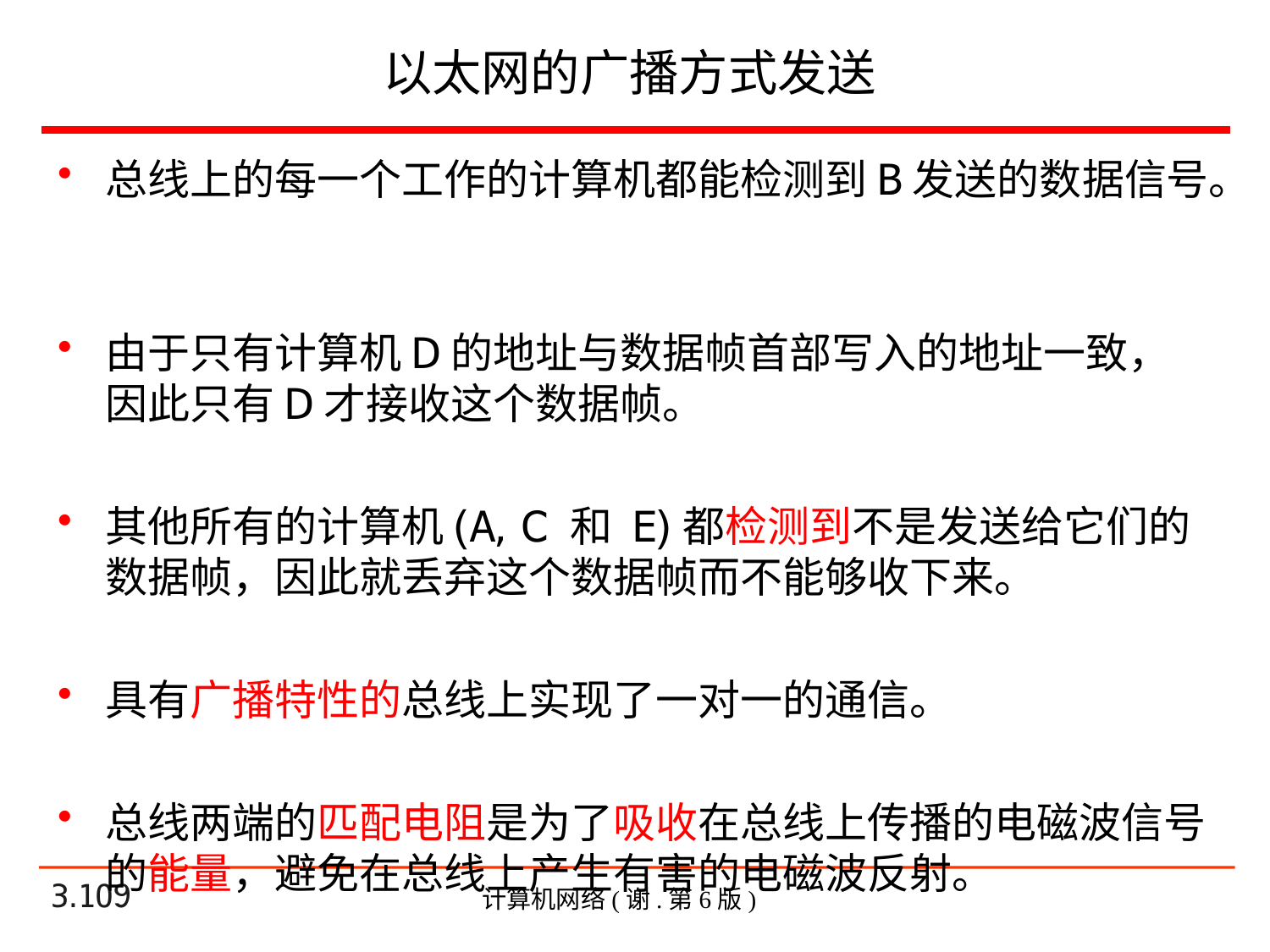

# 以太网的广播方式发送
总线上的每一个工作的计算机都能检测到B发送的数据信号。

由于只有计算机D的地址与数据帧首部写入的地址一致，因此只有D才接收这个数据帧。

其他所有的计算机(A, C 和 E)都检测到不是发送给它们的数据帧，因此就丢弃这个数据帧而不能够收下来。

具有广播特性的总线上实现了一对一的通信。

总线两端的匹配电阻是为了吸收在总线上传播的电磁波信号的能量，避免在总线上产生有害的电磁波反射。